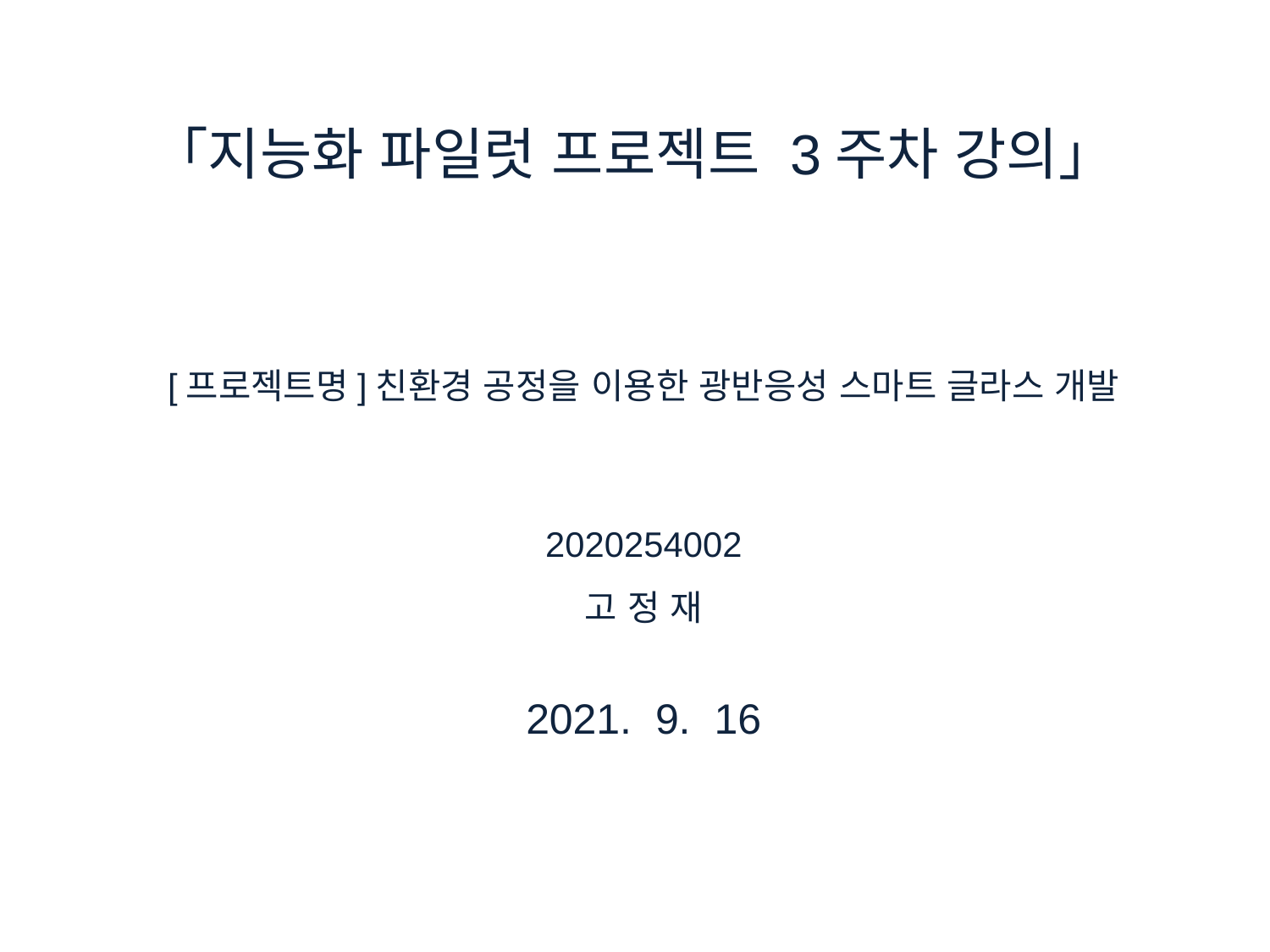

「지능화 파일럿 프로젝트 3주차 강의」

[프로젝트명]친환경 공정을 이용한 광반응성 스마트 글라스 개발
2020254002
고 정 재
2021.  9.  16